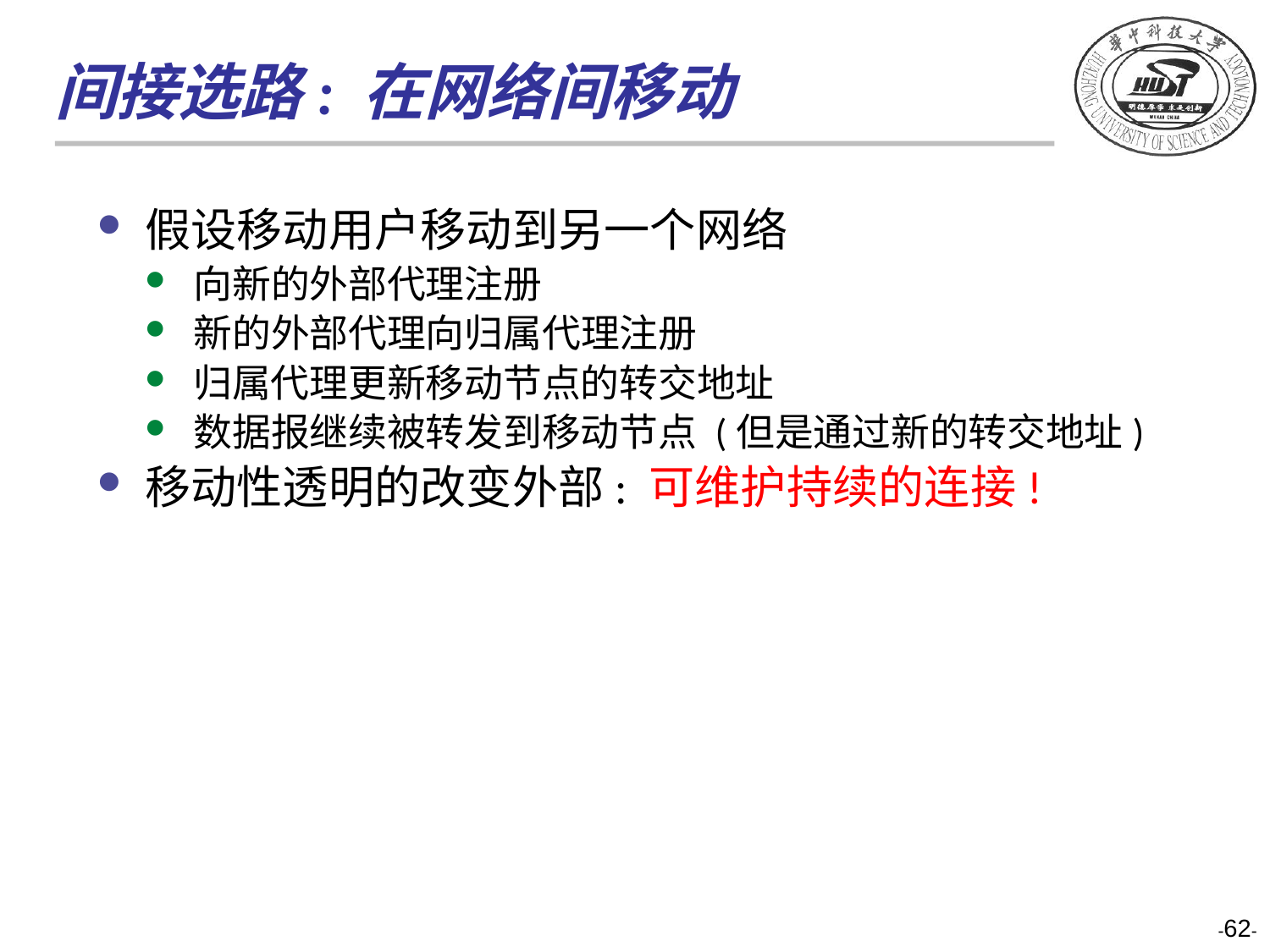

间接选路: 在网络间移动
假设移动用户移动到另一个网络
向新的外部代理注册
新的外部代理向归属代理注册
归属代理更新移动节点的转交地址
数据报继续被转发到移动节点 (但是通过新的转交地址)
移动性透明的改变外部: 可维护持续的连接!
-62-